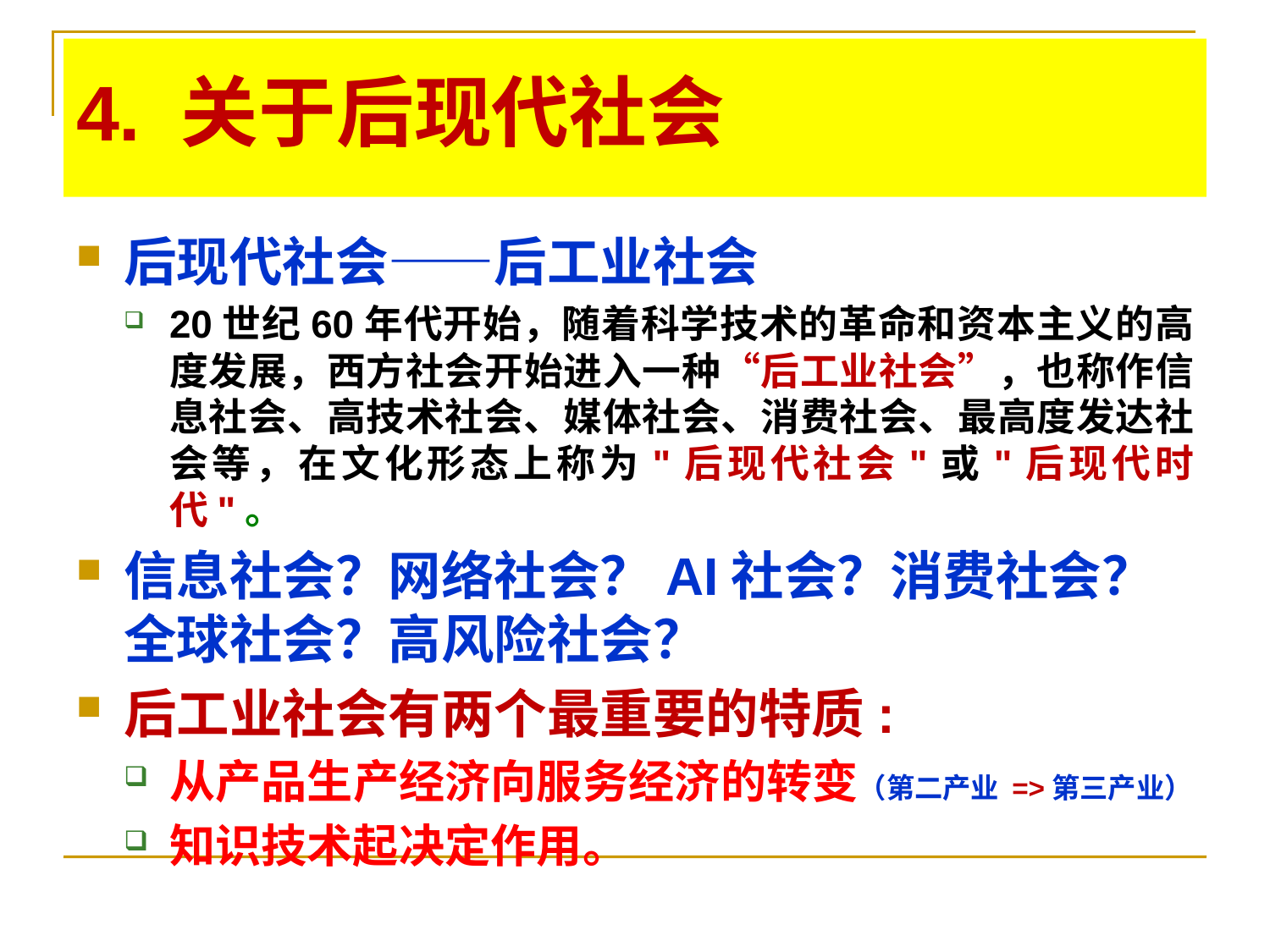

# 4. 关于后现代社会
后现代社会——后工业社会
20世纪60年代开始，随着科学技术的革命和资本主义的高度发展，西方社会开始进入一种“后工业社会”，也称作信息社会、高技术社会、媒体社会、消费社会、最高度发达社会等，在文化形态上称为"后现代社会"或"后现代时代"。
信息社会？网络社会？AI社会？消费社会？全球社会？高风险社会？
后工业社会有两个最重要的特质:
从产品生产经济向服务经济的转变（第二产业 =>第三产业）
知识技术起决定作用。
60